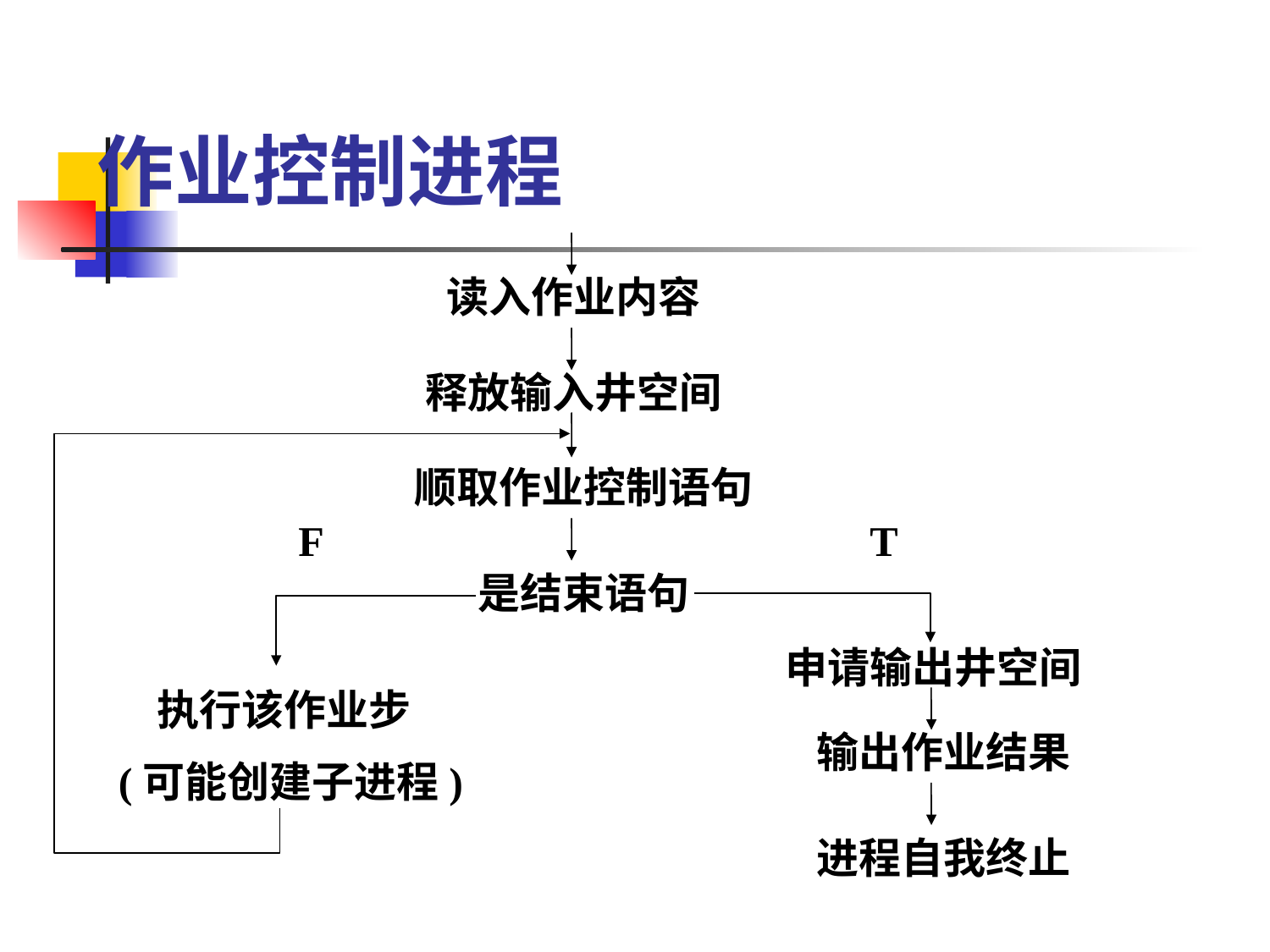

# 作业控制进程

读入作业内容

释放输入井空间

顺取作业控制语句
F
T

是结束语句

申请输出井空间
   执行该作业步
(可能创建子进程)

输出作业结果

进程自我终止